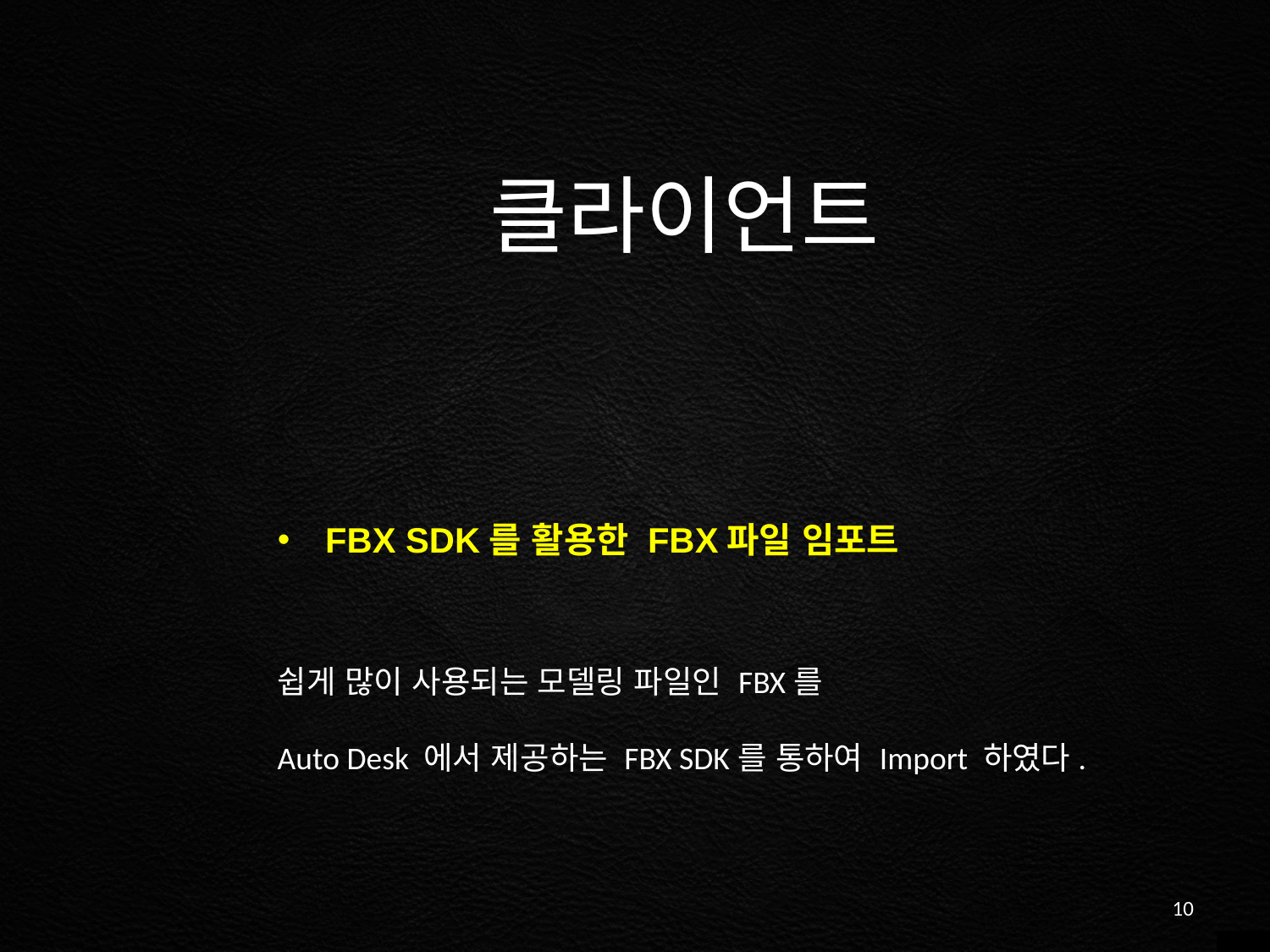

클라이언트

FBX SDK를 활용한 FBX파일 임포트

쉽게 많이 사용되는 모델링 파일인 FBX를

Auto Desk 에서 제공하는 FBX SDK를 통하여 Import 하였다.

10